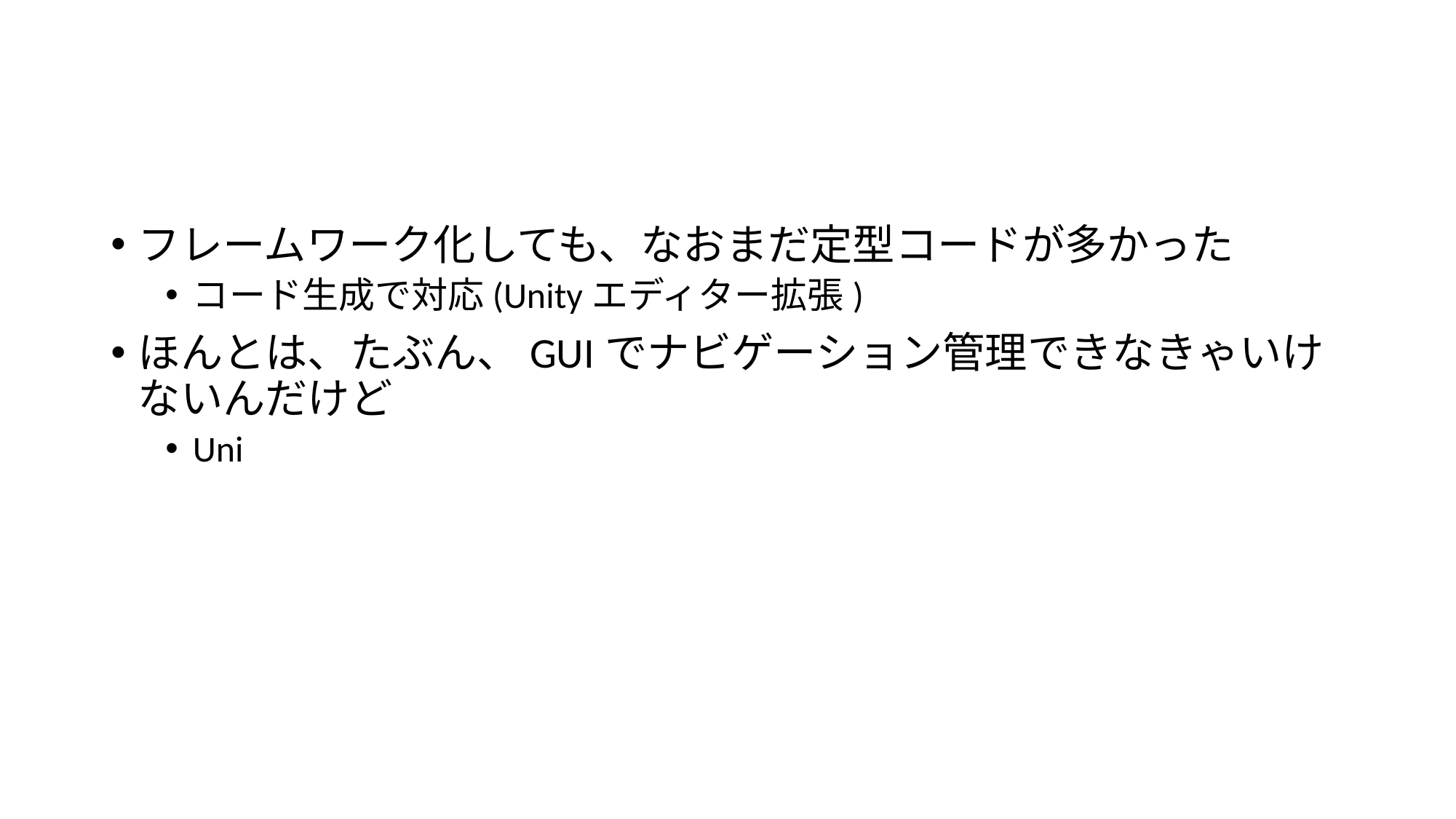

#
フレームワーク化しても、なおまだ定型コードが多かった
コード生成で対応(Unityエディター拡張)
ほんとは、たぶん、GUIでナビゲーション管理できなきゃいけないんだけど
Uni